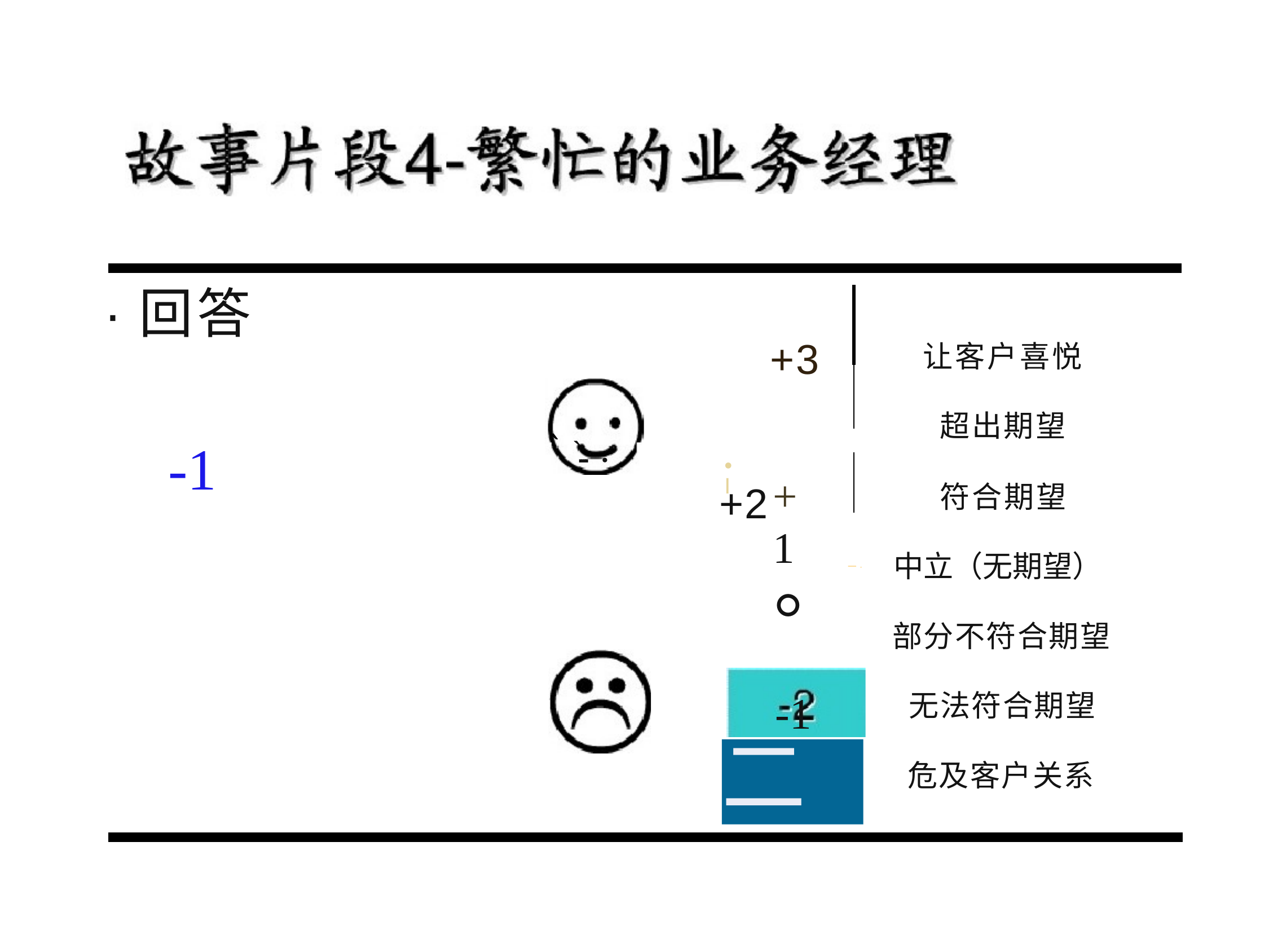

·回答

+3
让客户喜悦

． +2
超出期望
` `....．
-1
。一·
-1

+1
I
符合期望
中立（无期望）
部分不符合期望

无法符合期望
二
危及客户关系